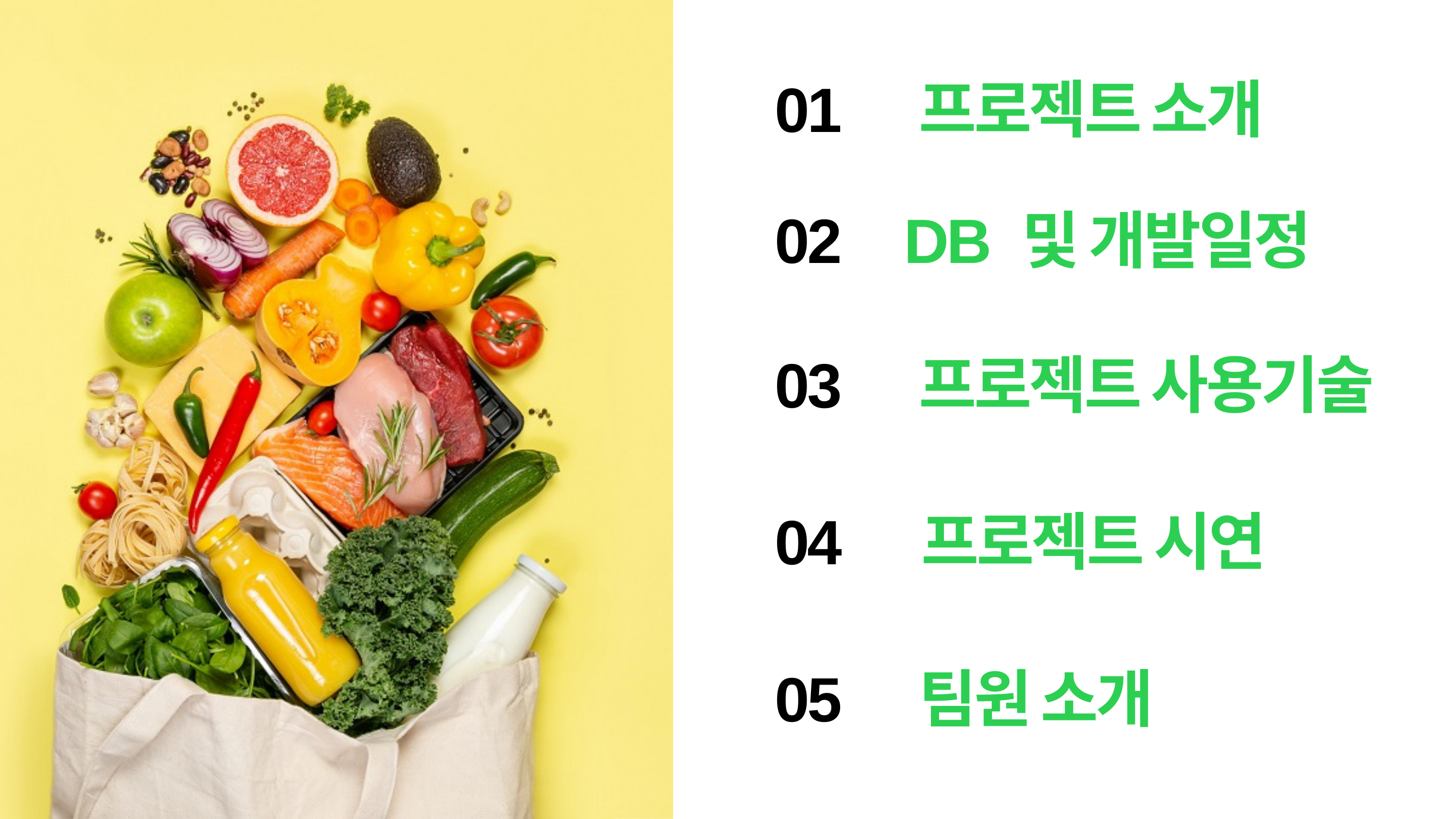

01    프로젝트 소개
02    DB 및 개발일정
03    프로젝트 사용기술
04    프로젝트 시연
05    팀원 소개